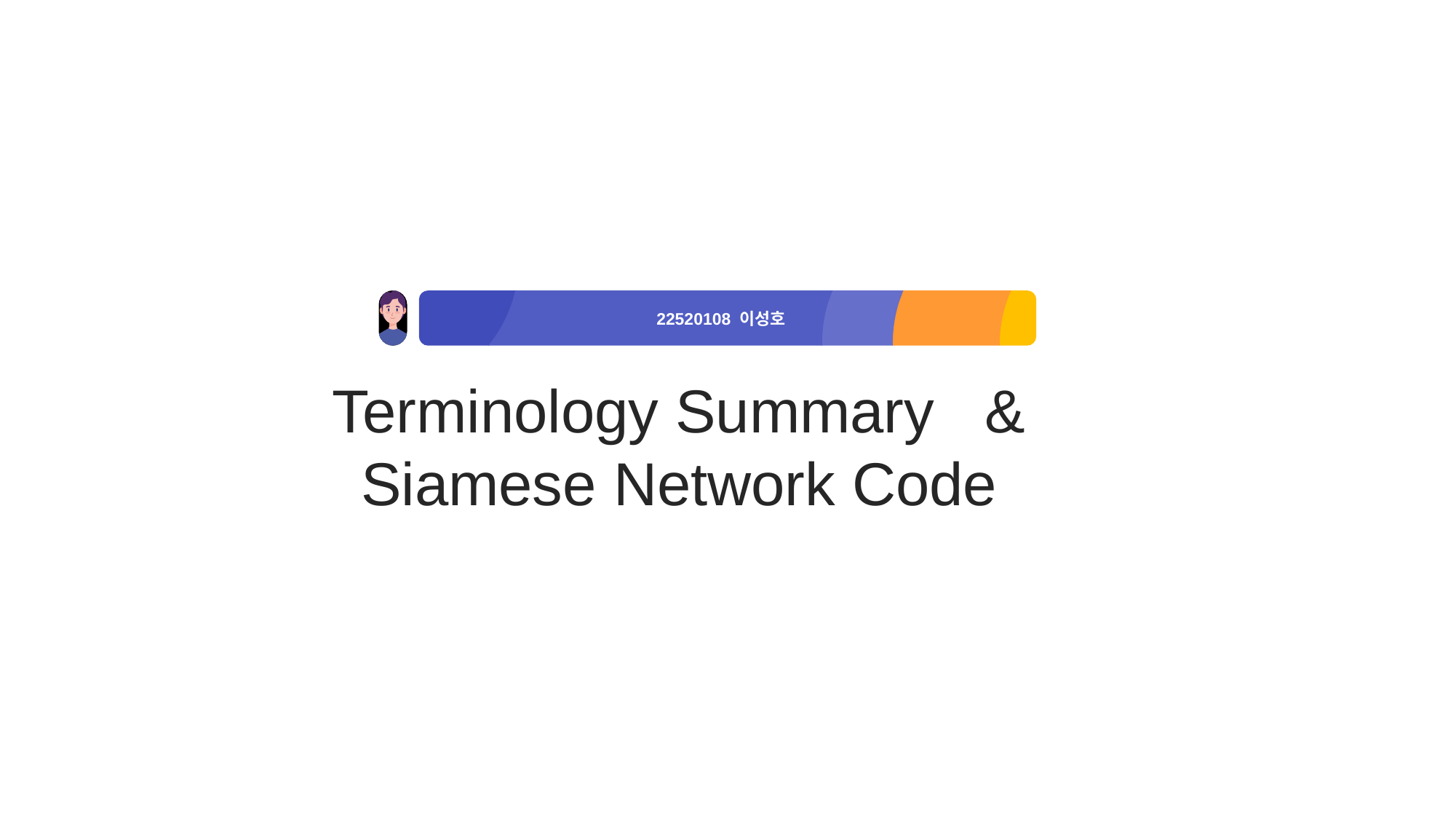

22520108 이성호
Terminology Summary   & Siamese Network Code